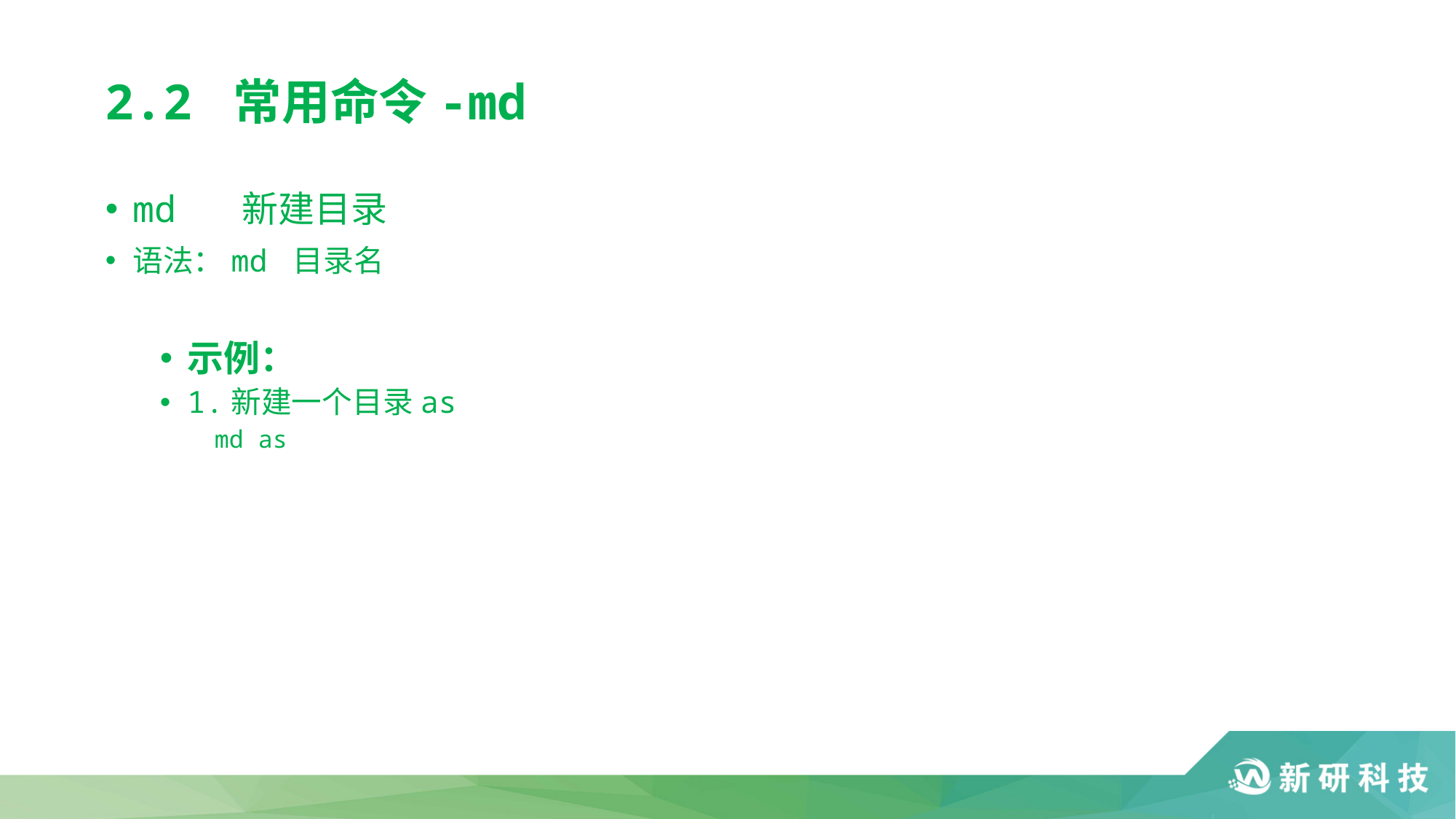

# 2.2 常用命令-md
md	新建目录
语法：md 目录名

示例：
1.新建一个目录as
md as